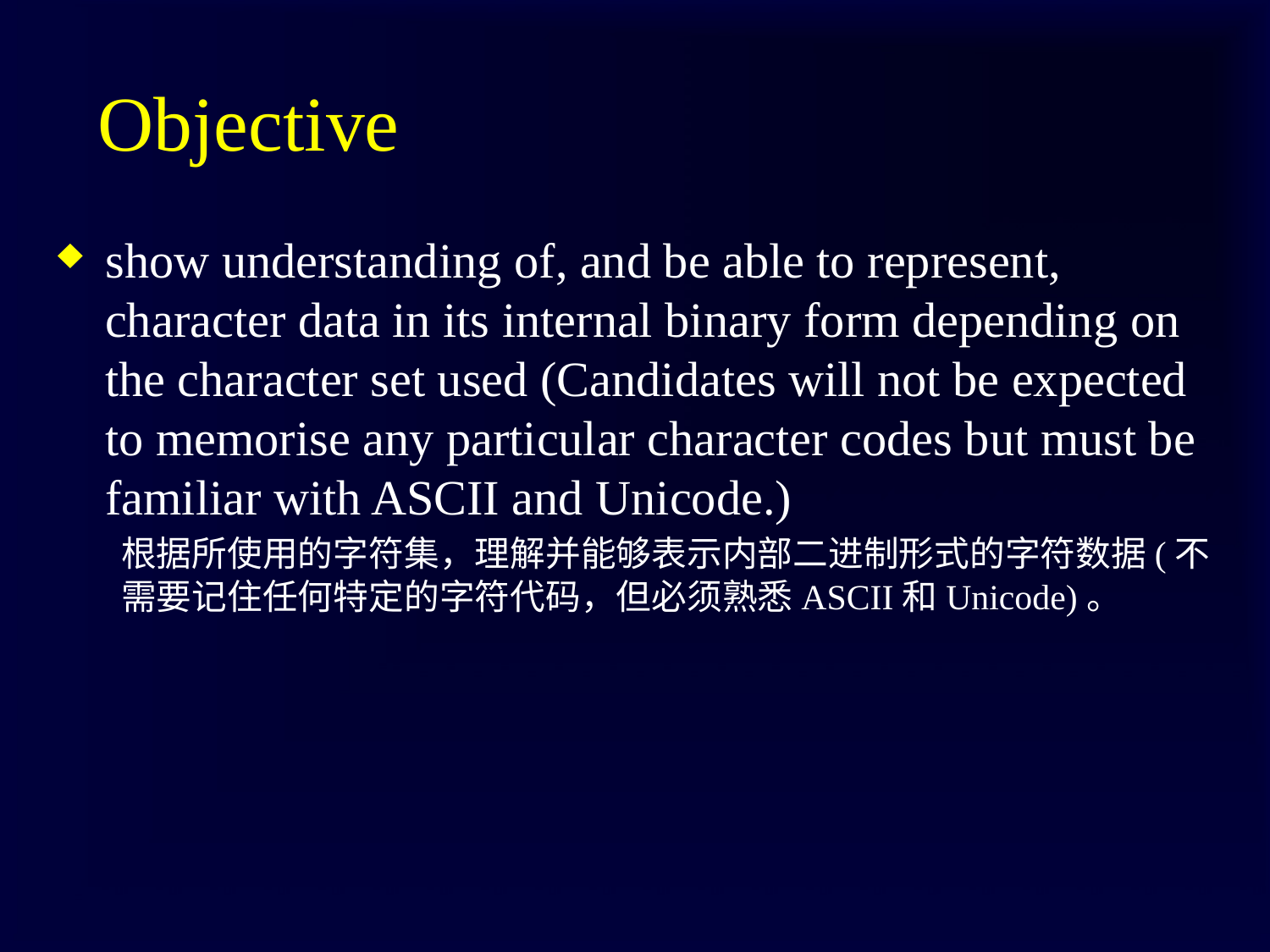

# Objective
show understanding of, and be able to represent, character data in its internal binary form depending on the character set used (Candidates will not be expected to memorise any particular character codes but must be familiar with ASCII and Unicode.)
根据所使用的字符集，理解并能够表示内部二进制形式的字符数据(不需要记住任何特定的字符代码，但必须熟悉ASCII和Unicode)。